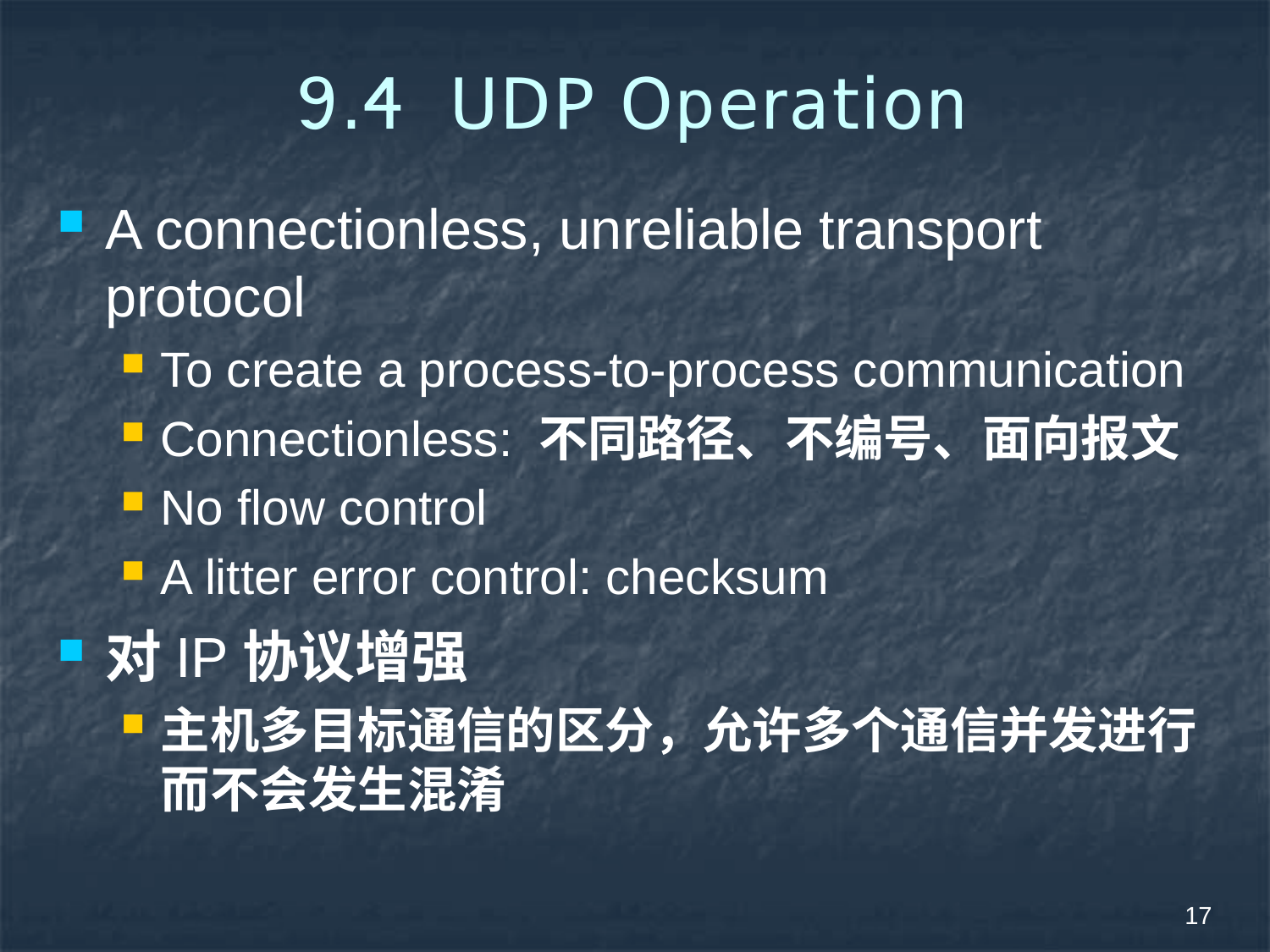

# 9.4  UDP Operation
A connectionless, unreliable transport protocol
To create a process-to-process communication
Connectionless: 不同路径、不编号、面向报文
No flow control
A litter error control: checksum
对IP协议增强
主机多目标通信的区分，允许多个通信并发进行而不会发生混淆
17